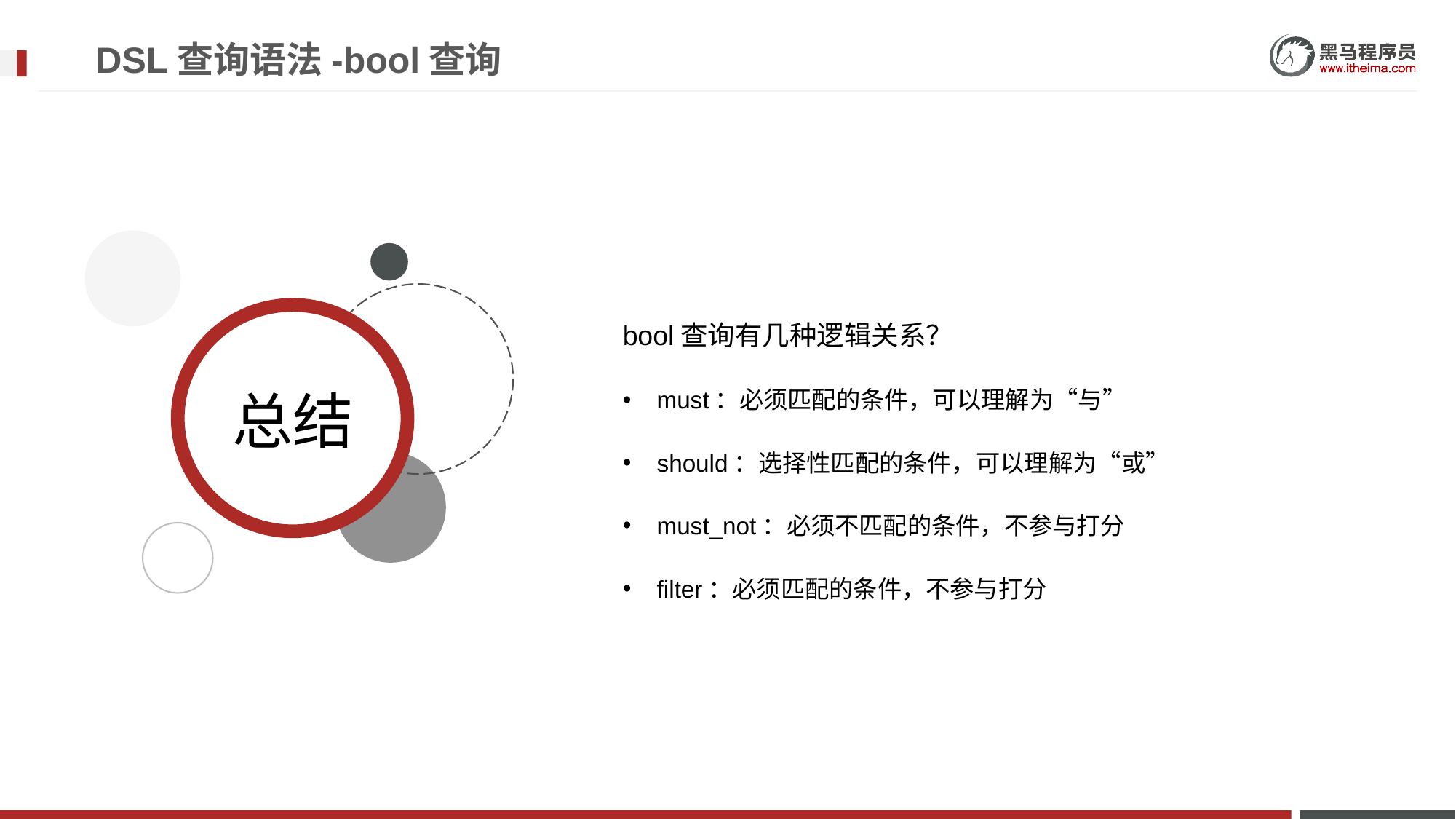

# DSL查询语法-bool查询
bool查询有几种逻辑关系？
must：必须匹配的条件，可以理解为“与”
should：选择性匹配的条件，可以理解为“或”
must_not：必须不匹配的条件，不参与打分
filter：必须匹配的条件，不参与打分